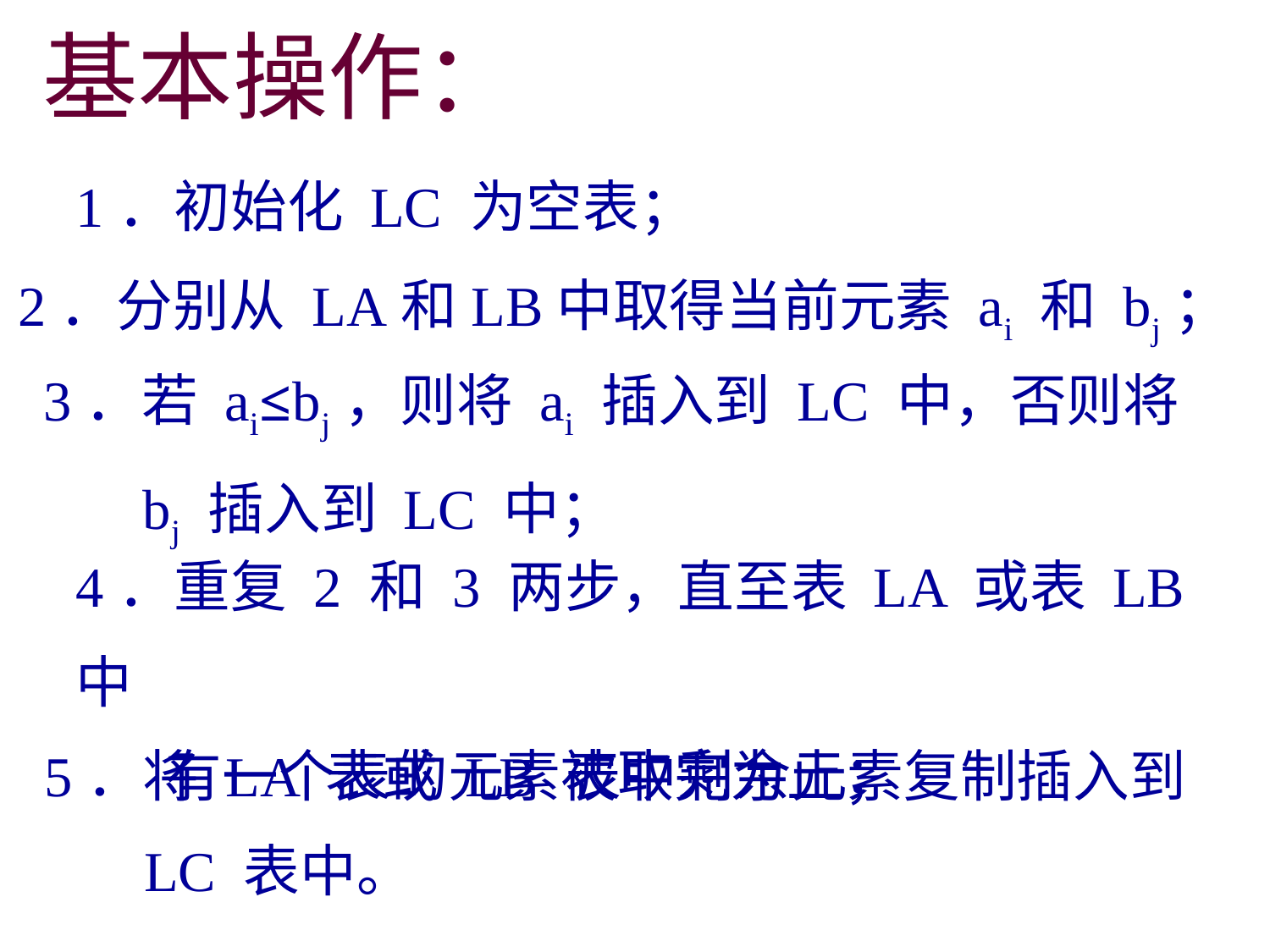

基本操作：
1．初始化 LC 为空表；
2．分别从 LA和LB中取得当前元素 ai 和 bj；
3．若 ai≤bj，则将 ai 插入到 LC 中，否则将
       bj 插入到 LC 中；
4．重复 2 和 3 两步，直至表 LA 或表 LB 中
      有一个表的元素被取完为止；
5．将 LA 表或 LB 表中剩余元素复制插入到
       LC 表中。